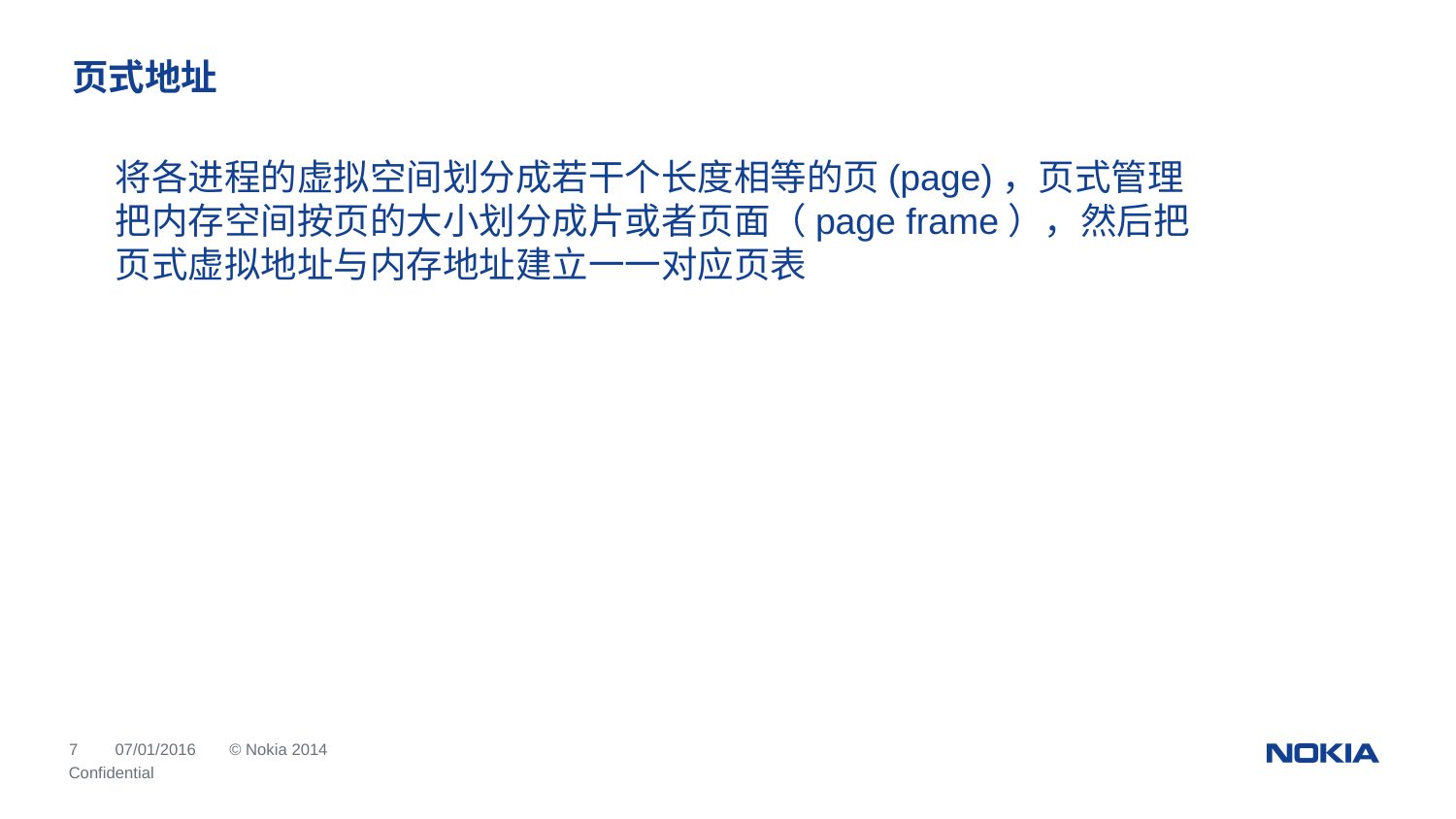

页式地址
将各进程的虚拟空间划分成若干个长度相等的页(page)，页式管理把内存空间按页的大小划分成片或者页面（page frame），然后把页式虚拟地址与内存地址建立一一对应页表